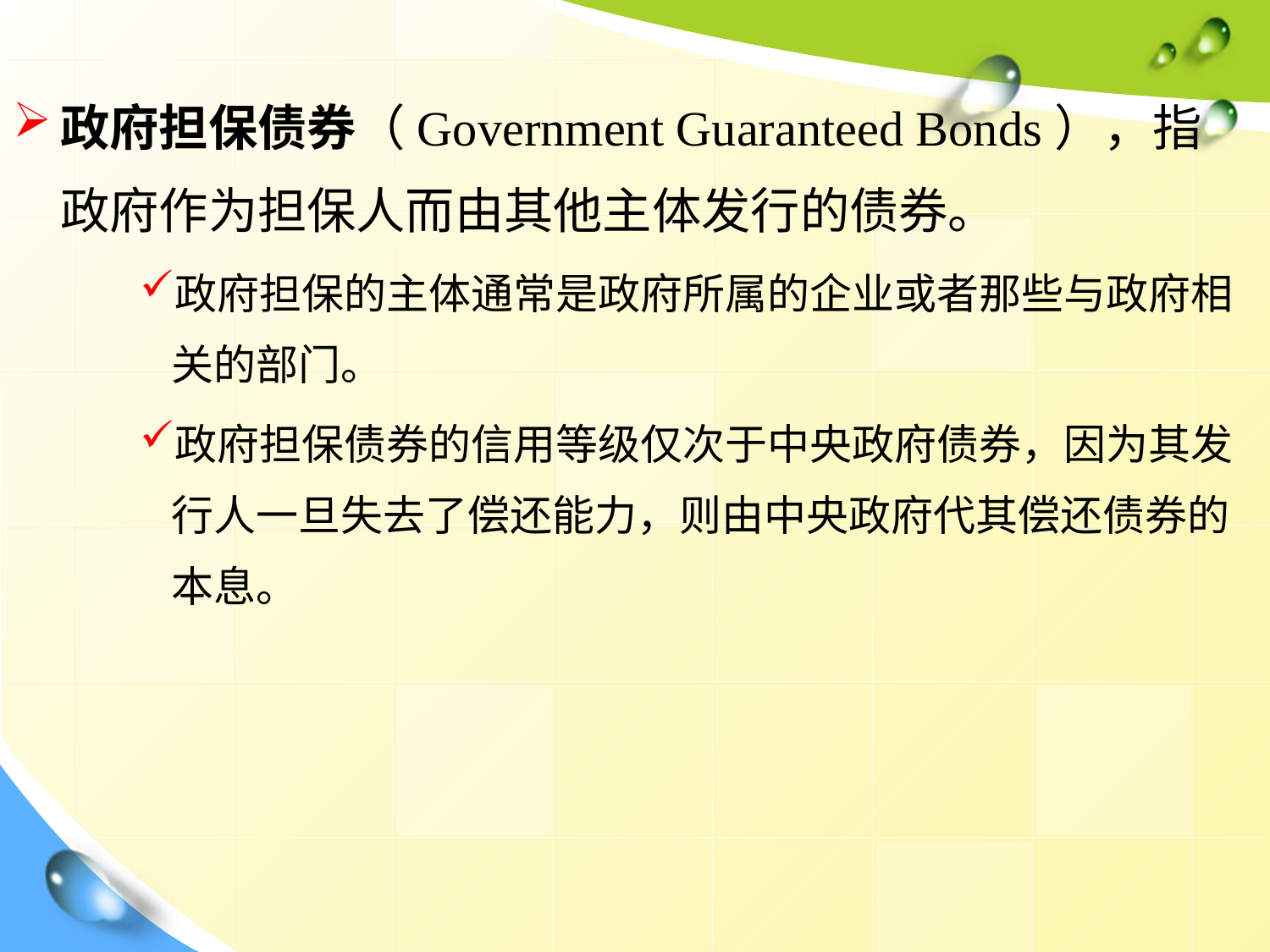

政府担保债券（Government Guaranteed Bonds），指政府作为担保人而由其他主体发行的债券。
政府担保的主体通常是政府所属的企业或者那些与政府相关的部门。
政府担保债券的信用等级仅次于中央政府债券，因为其发行人一旦失去了偿还能力，则由中央政府代其偿还债券的本息。